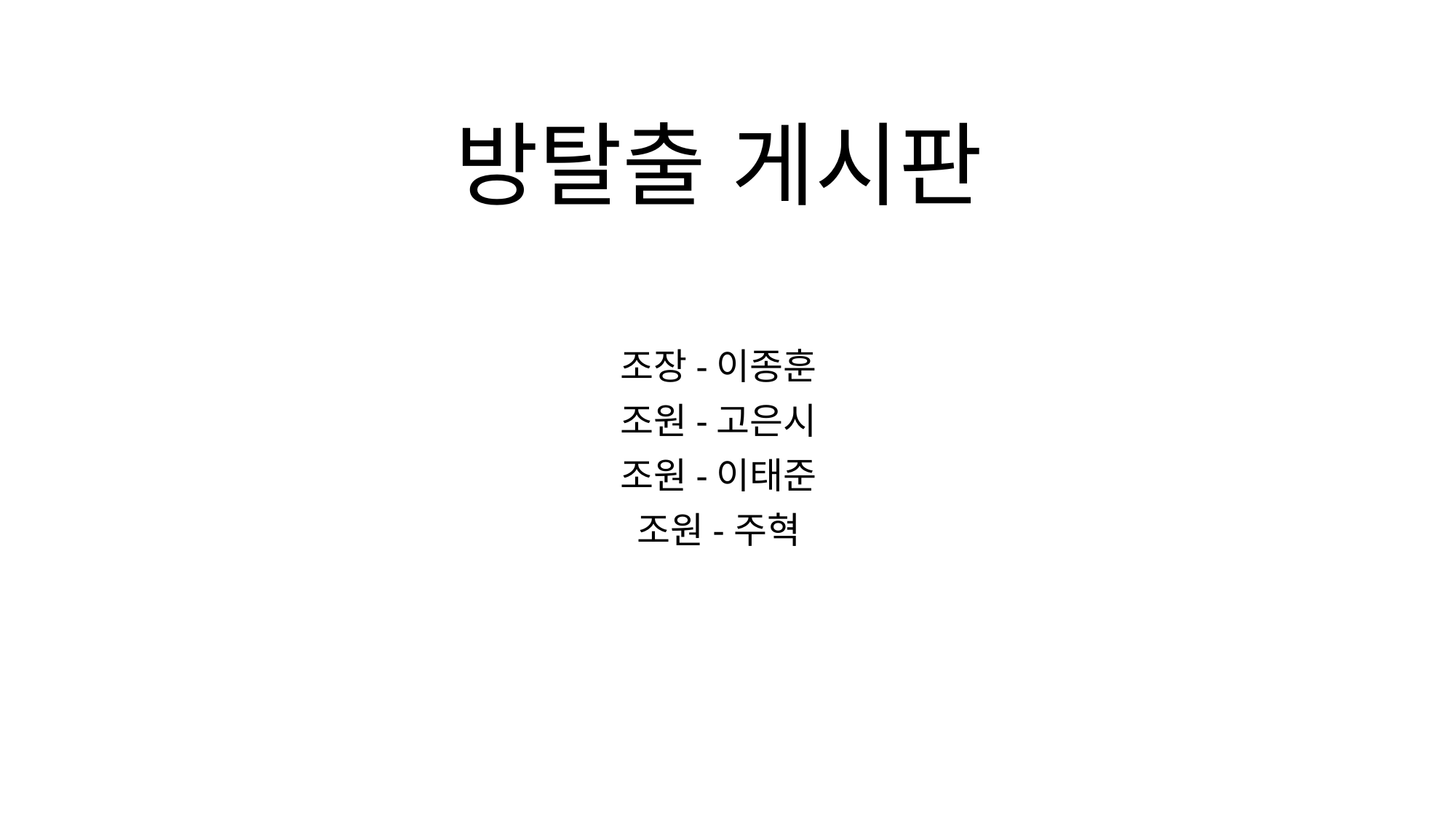

# 방탈출 게시판
조장-이종훈
조원-고은시
조원-이태준
조원-주혁